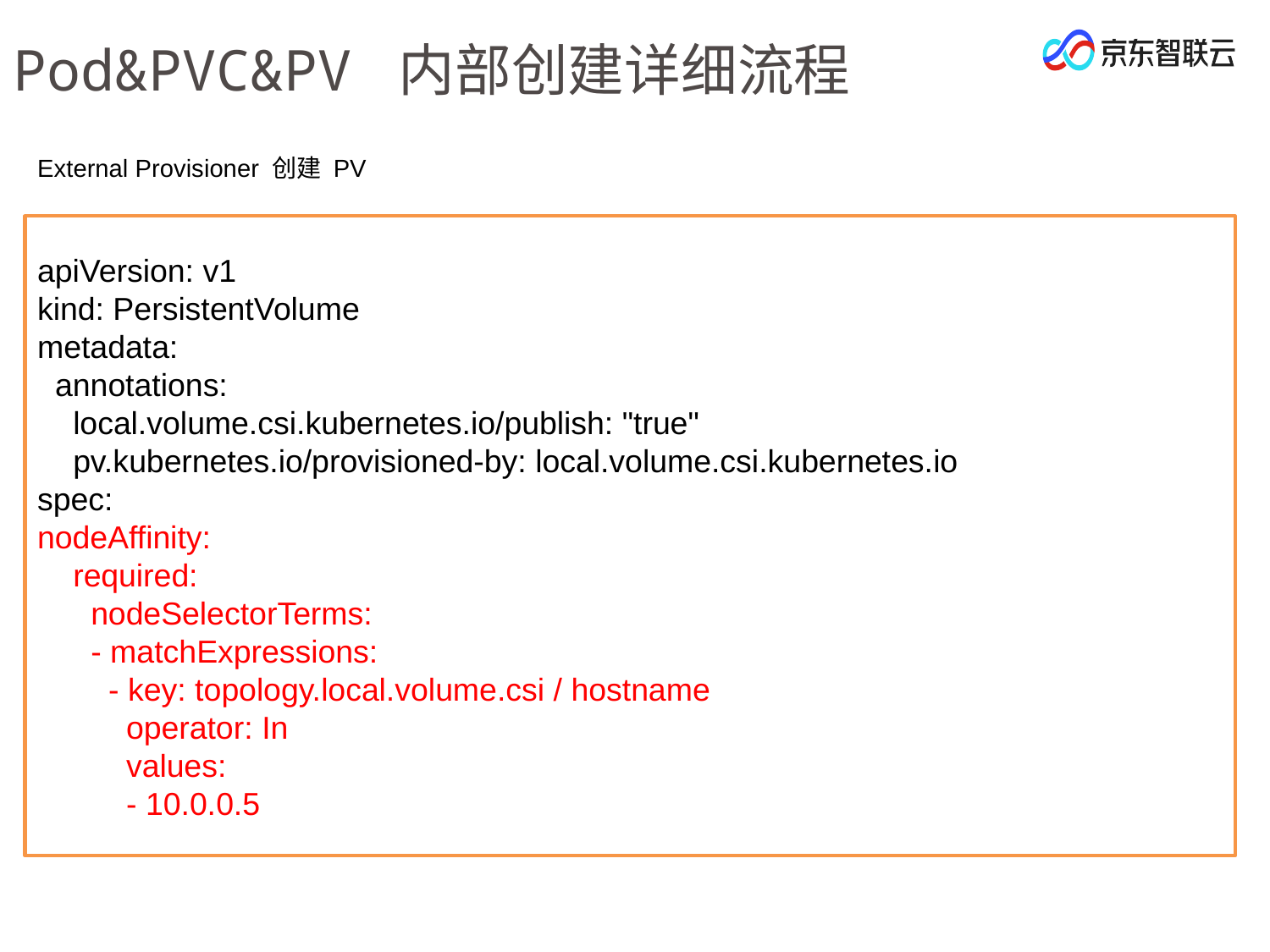

Pod&PVC&PV 内部创建详细流程
External Provisioner 创建 PV
apiVersion: v1
kind: PersistentVolume
metadata:
  annotations:
    local.volume.csi.kubernetes.io/publish: "true"
    pv.kubernetes.io/provisioned-by: local.volume.csi.kubernetes.io
spec:
nodeAffinity:
    required:
      nodeSelectorTerms:
      - matchExpressions:
        - key: topology.local.volume.csi / hostname
          operator: In
          values:
          - 10.0.0.5